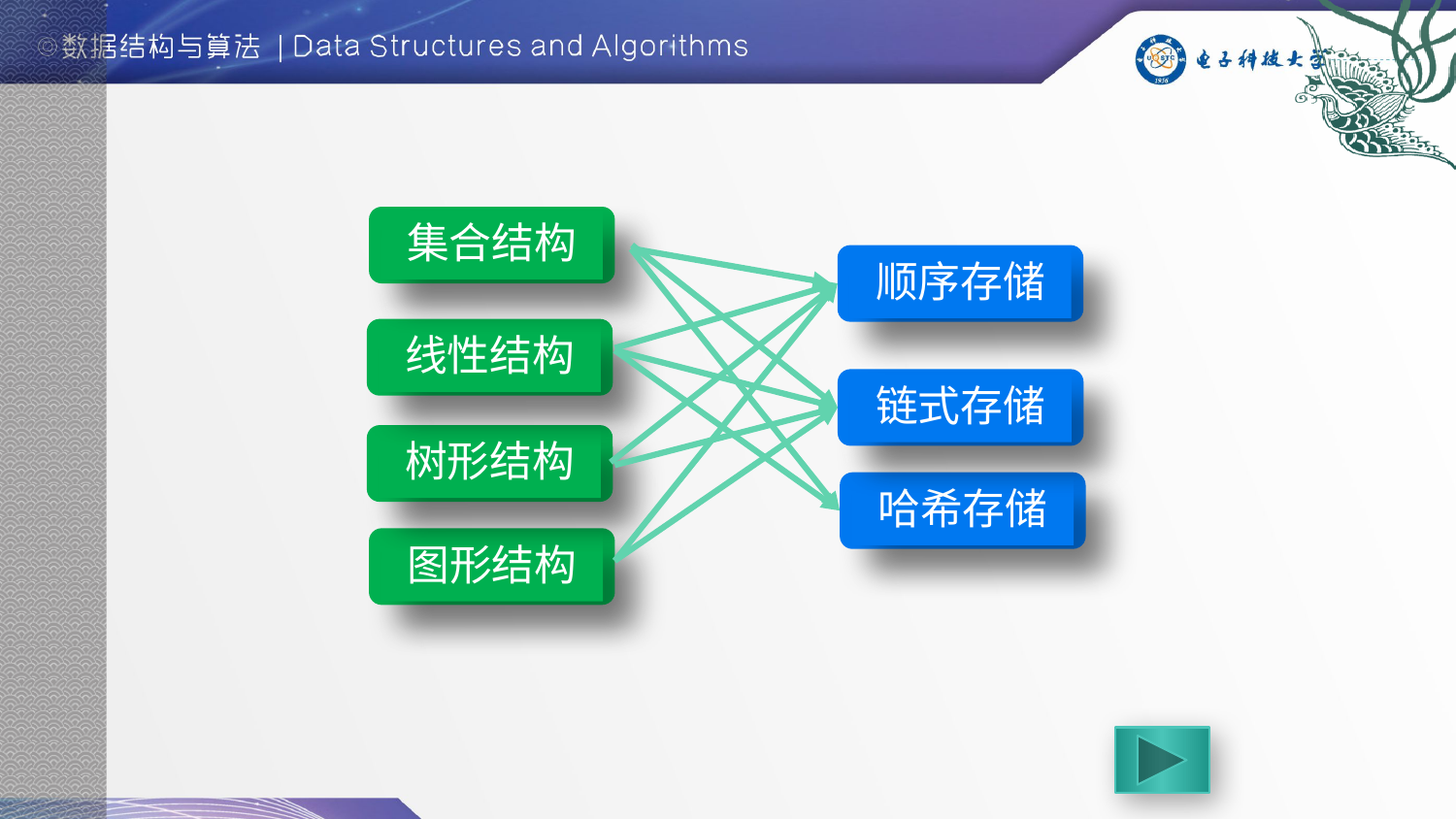

集合结构

顺序存储

线性结构

链式存储

树形结构

哈希存储

图形结构